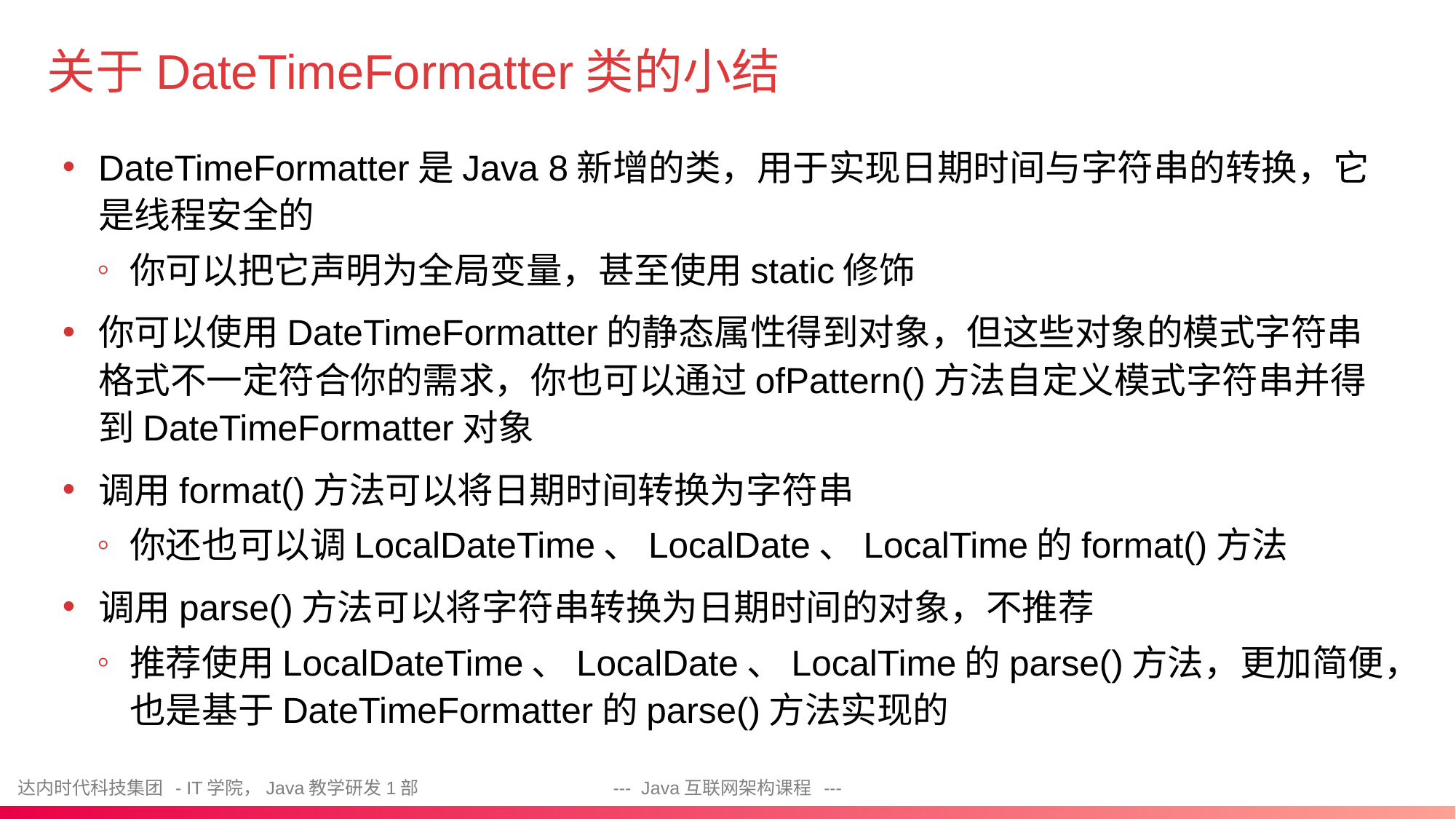

# 关于DateTimeFormatter类的小结
DateTimeFormatter是Java 8新增的类，用于实现日期时间与字符串的转换，它是线程安全的
你可以把它声明为全局变量，甚至使用static修饰
你可以使用DateTimeFormatter的静态属性得到对象，但这些对象的模式字符串格式不一定符合你的需求，你也可以通过ofPattern()方法自定义模式字符串并得到DateTimeFormatter对象
调用format()方法可以将日期时间转换为字符串
你还也可以调LocalDateTime、LocalDate、LocalTime的format()方法
调用parse()方法可以将字符串转换为日期时间的对象，不推荐
推荐使用LocalDateTime、LocalDate、LocalTime的parse()方法，更加简便，也是基于DateTimeFormatter的parse()方法实现的